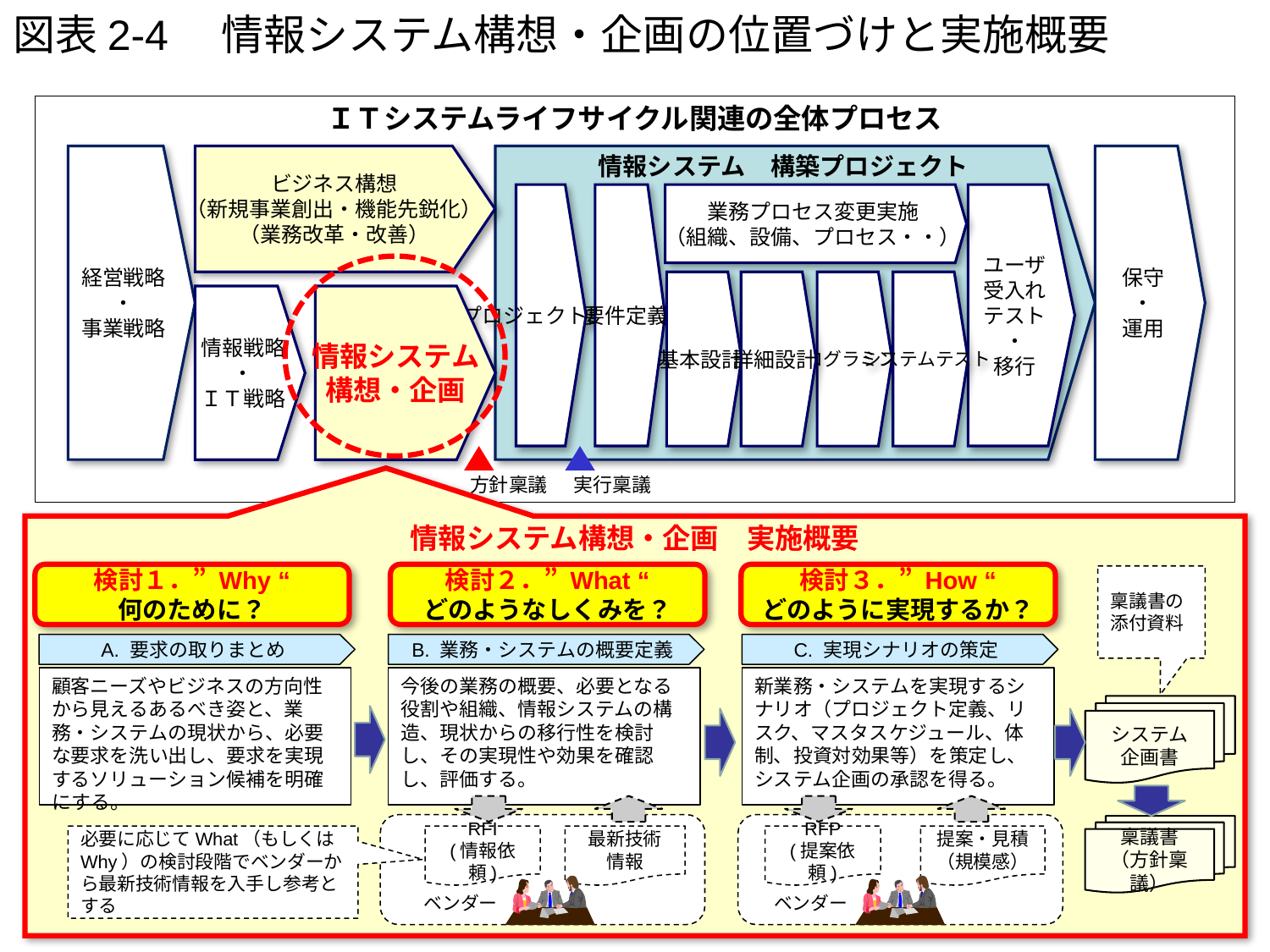

# 図表2-4　情報システム構想・企画の位置づけと実施概要
ＩＴシステムライフサイクル関連の全体プロセス
経営戦略
・
事業戦略
ビジネス構想
（新規事業創出・機能先鋭化）
（業務改革・改善）
情報システム　構築プロジェクト
保守
・
運用
業務プロセス変更実施
（組織、設備、プロセス・・）
ユーザ
受入れ
テスト
・
移行
プロジェクト計画
要件定義

基本設計
詳細設計
プログラミング
システムテスト
情報戦略
・
ＩＴ戦略
情報システム
構想・企画

方針稟議
実行稟議
情報システム構想・企画　実施概要
検討１．” Why “
何のために？
検討２．” What “
どのようなしくみを？
検討３．” How “
どのように実現するか？
稟議書の
添付資料
A. 要求の取りまとめ
B. 業務・システムの概要定義
C. 実現シナリオの策定
顧客ニーズやビジネスの方向性から見えるあるべき姿と、業務・システムの現状から、必要な要求を洗い出し、要求を実現するソリューション候補を明確にする。
今後の業務の概要、必要となる役割や組織、情報システムの構造、現状からの移行性を検討し、その実現性や効果を確認し、評価する。
新業務・システムを実現するシナリオ（プロジェクト定義、リスク、マスタスケジュール、体制、投資対効果等）を策定し、システム企画の承認を得る。
システム
企画書

稟議書
（方針稟議）
必要に応じてWhat（もしくはWhy）の検討段階でベンダーから最新技術情報を入手し参考とする
RFI
(情報依頼)
最新技術
情報
RFP
(提案依頼)
提案・見積
（規模感）

ベンダー
ベンダー